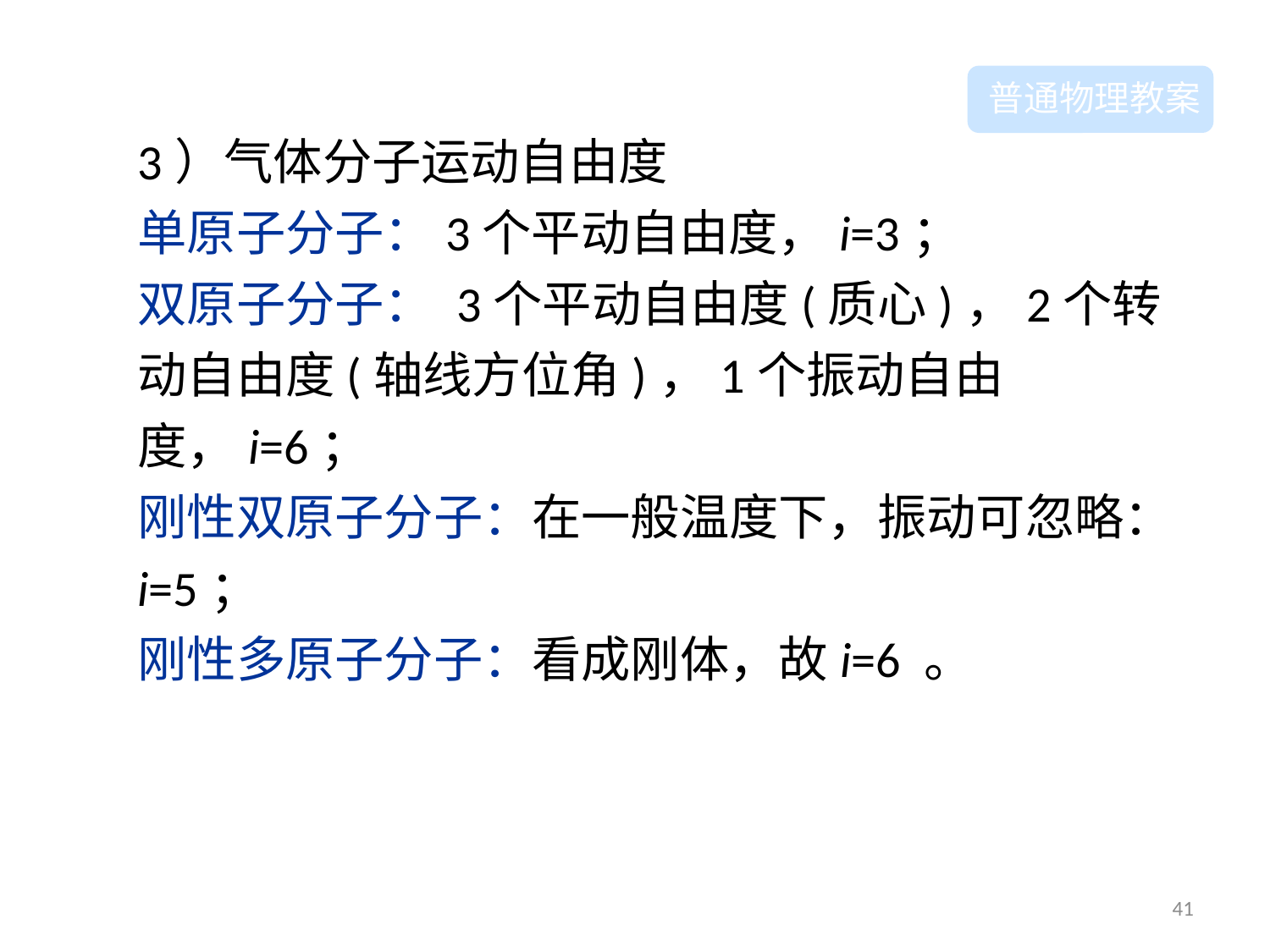

普通物理教案
3）气体分子运动自由度
单原子分子：3个平动自由度，i=3；
双原子分子： 3个平动自由度(质心)，2个转动自由度(轴线方位角)，1个振动自由度，i=6；
刚性双原子分子：在一般温度下，振动可忽略：i=5；
刚性多原子分子：看成刚体，故i=6 。
41